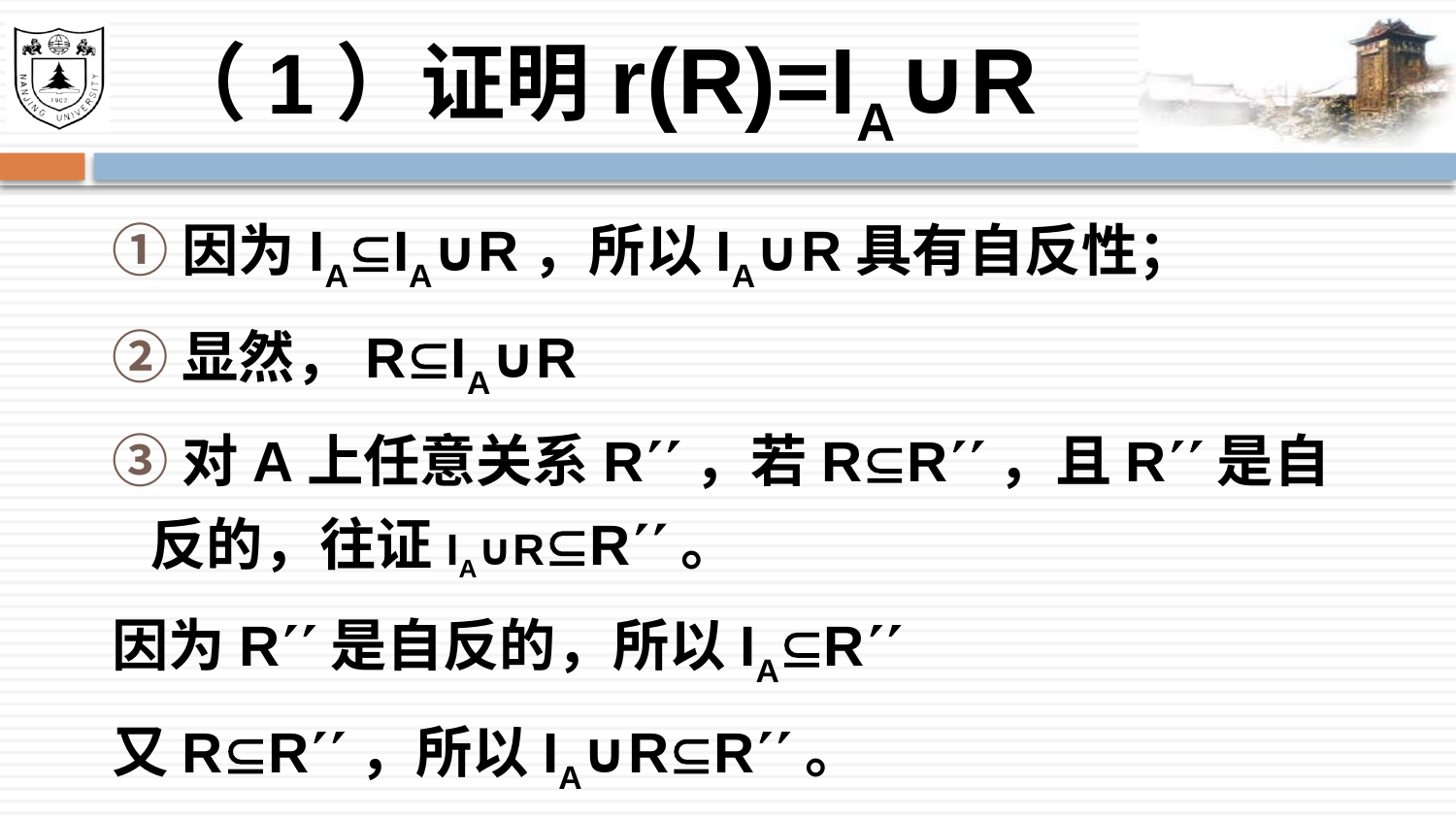

# （1）证明r(R)=IA∪R
①因为IA⊆IA∪R，所以IA∪R具有自反性；
②显然，R⊆IA∪R
③对A上任意关系R′′，若R⊆R′′，且R′′是自反的，往证IA∪R⊆R′′。
因为R′′是自反的，所以IA⊆R′′
又R⊆R′′，所以IA∪R⊆R′′。